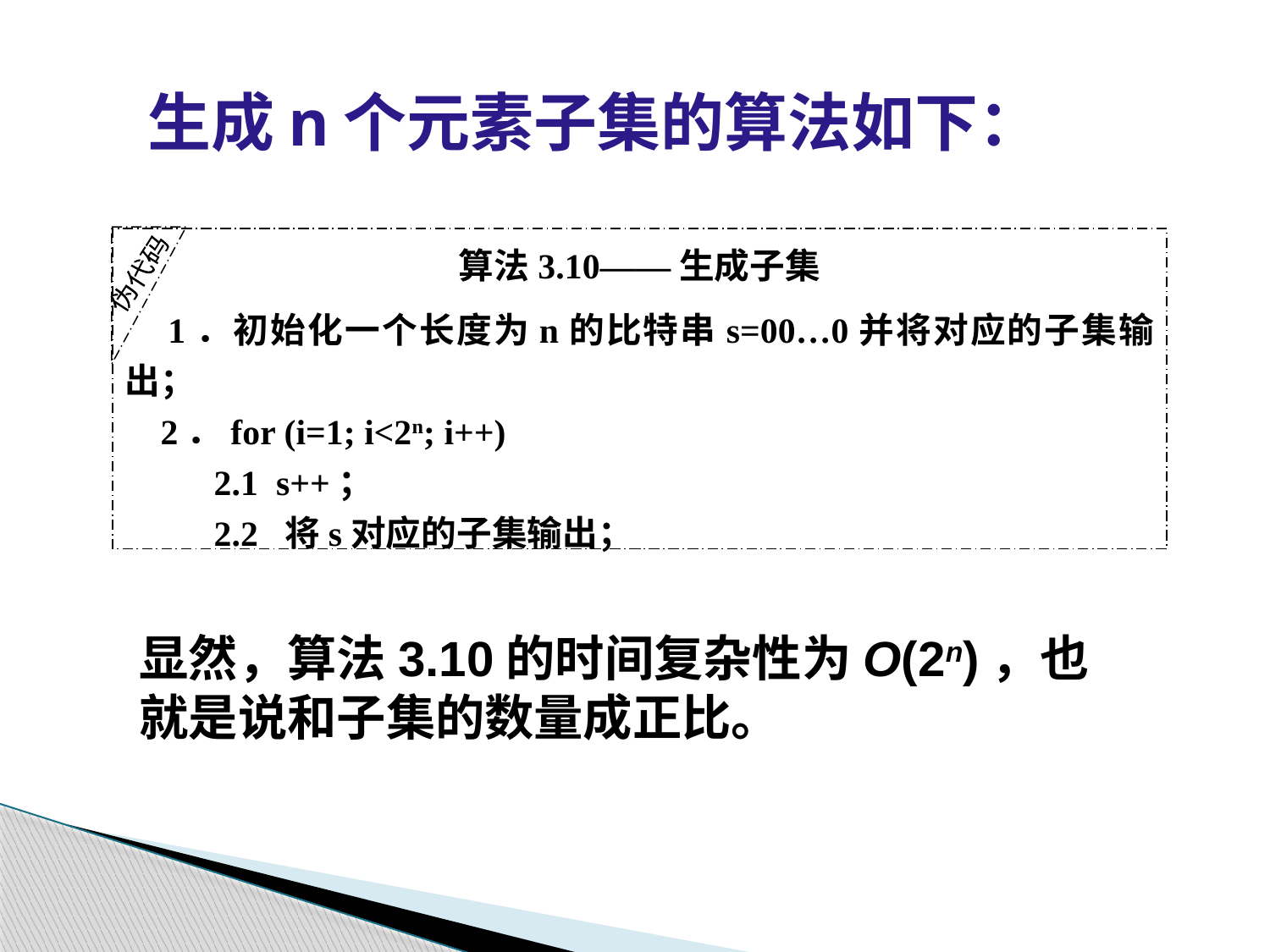

生成n个元素子集的算法如下：

伪代码
算法3.10——生成子集
    1．初始化一个长度为n的比特串s=00…0并将对应的子集输出；
    2．for (i=1; i<2n; i++)
          2.1  s++；
          2.2  将s对应的子集输出；
显然，算法3.10的时间复杂性为O(2n)，也就是说和子集的数量成正比。